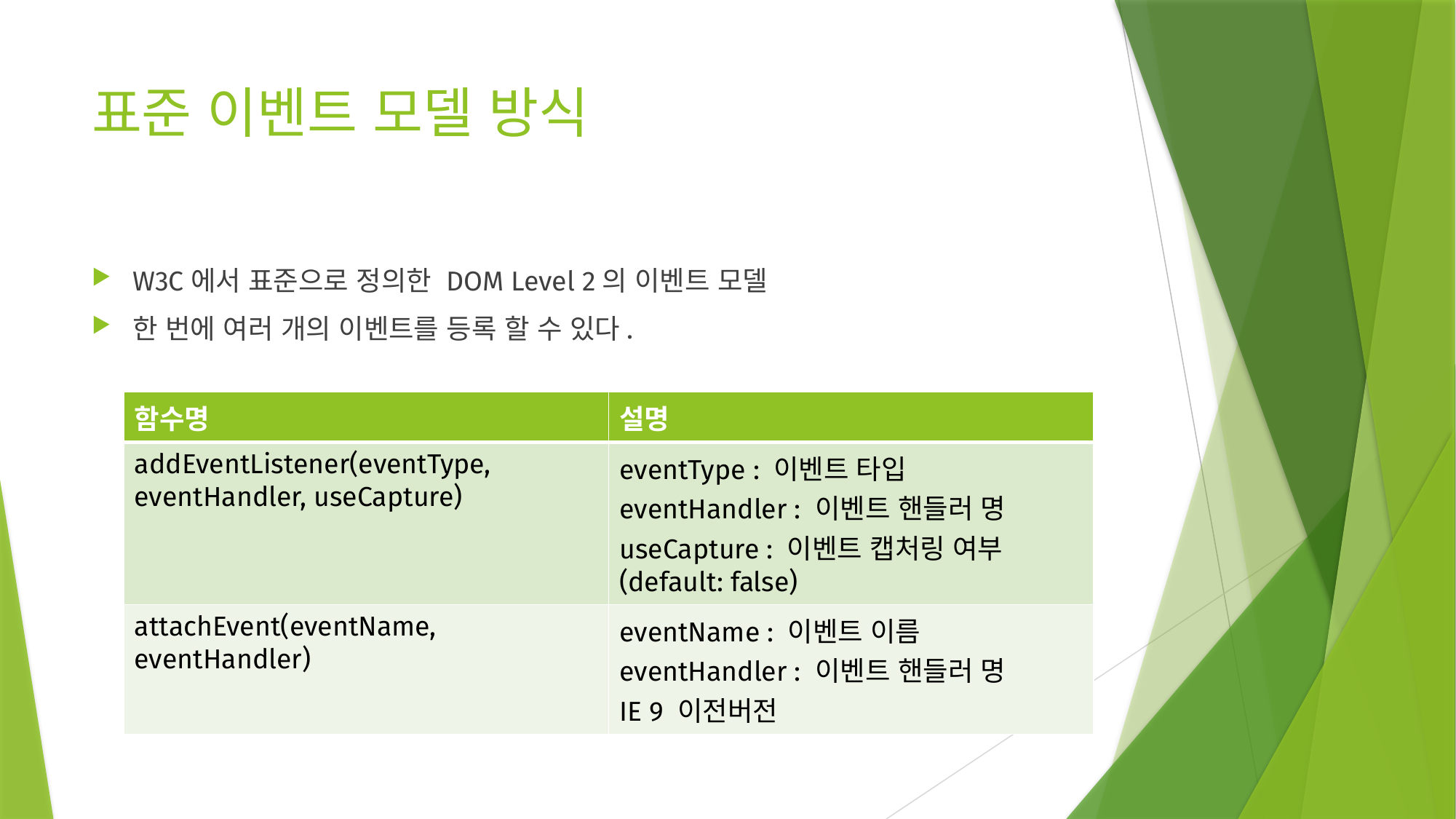

# 표준 이벤트 모델 방식
W3C에서 표준으로 정의한 DOM Level 2의 이벤트 모델
한 번에 여러 개의 이벤트를 등록 할 수 있다.
| 함수명 | 설명 |
| --- | --- |
| addEventListener(eventType, eventHandler, useCapture) | eventType : 이벤트 타입 eventHandler : 이벤트 핸들러 명 useCapture : 이벤트 캡처링 여부(default: false) |
| attachEvent(eventName, eventHandler) | eventName : 이벤트 이름 eventHandler : 이벤트 핸들러 명 IE 9 이전버전 |